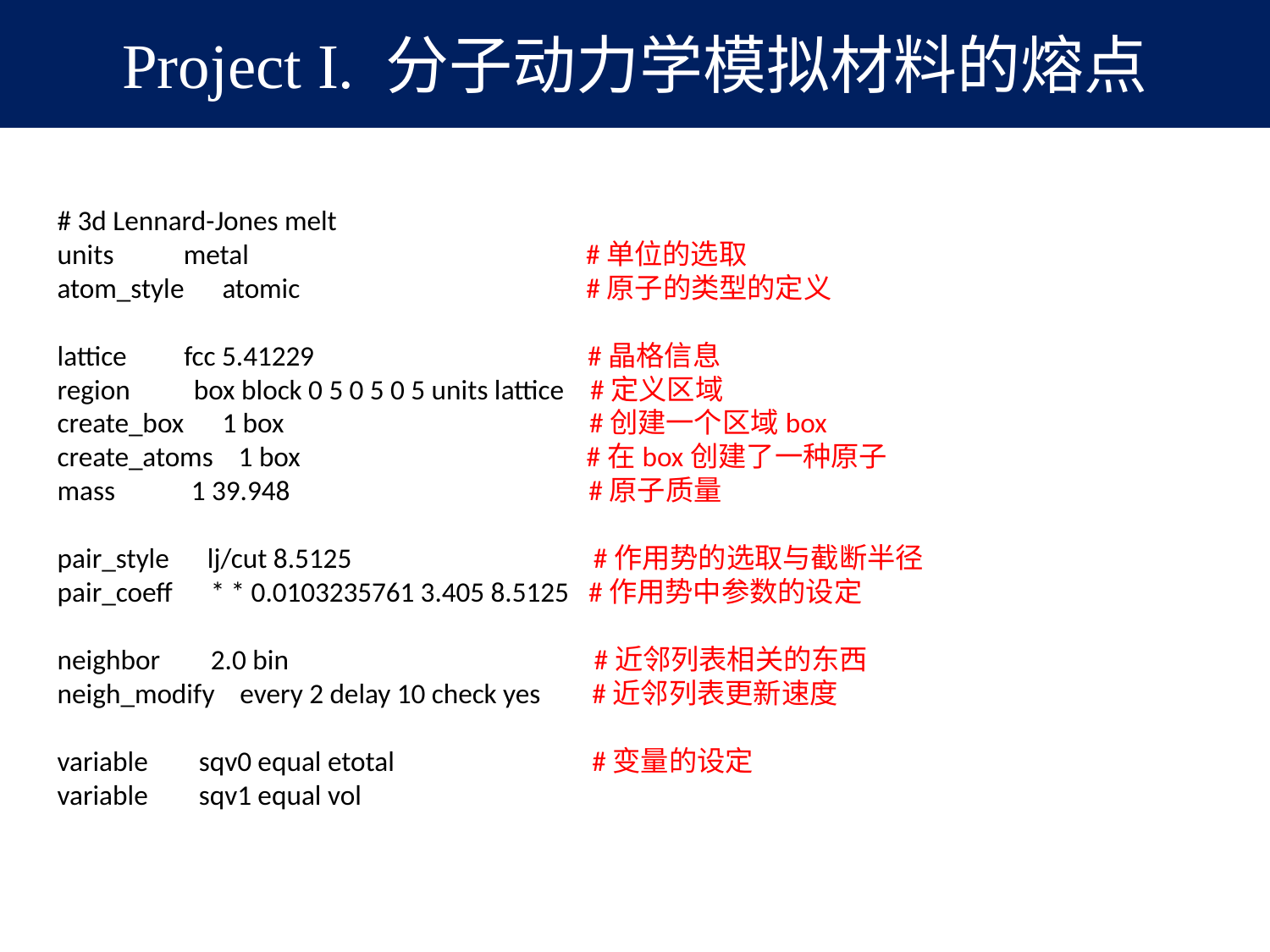

Project I. 分子动力学模拟材料的熔点
# 3d Lennard-Jones melt
units           metal                                                     #单位的选取
atom_style      atomic                                             #原子的类型的定义

lattice         fcc 5.41229                                           #晶格信息
region          box block 0 5 0 5 0 5 units lattice    #定义区域
create_box      1 box                                                #创建一个区域box
create_atoms    1 box                                             #在box创建了一种原子
mass            1 39.948                                               #原子质量

pair_style      lj/cut 8.5125                                      #作用势的选取与截断半径
pair_coeff      * * 0.0103235761 3.405 8.5125   #作用势中参数的设定

neighbor        2.0 bin                                                #近邻列表相关的东西
neigh_modify    every 2 delay 10 check yes        #近邻列表更新速度

variable        sqv0 equal etotal                               #变量的设定
variable        sqv1 equal vol